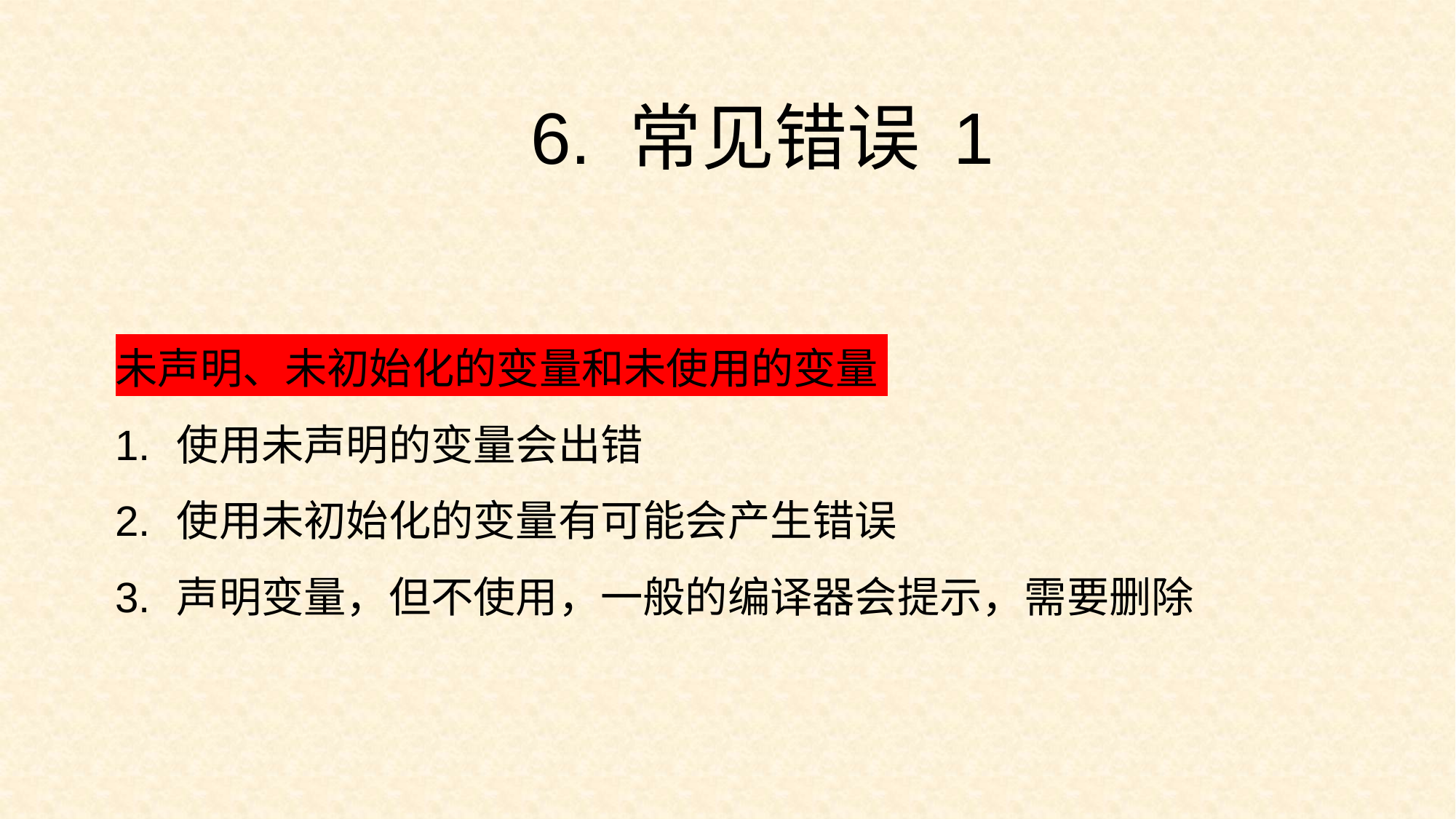

6. 常见错误 1
未声明、未初始化的变量和未使用的变量
使用未声明的变量会出错
使用未初始化的变量有可能会产生错误
声明变量，但不使用，一般的编译器会提示，需要删除